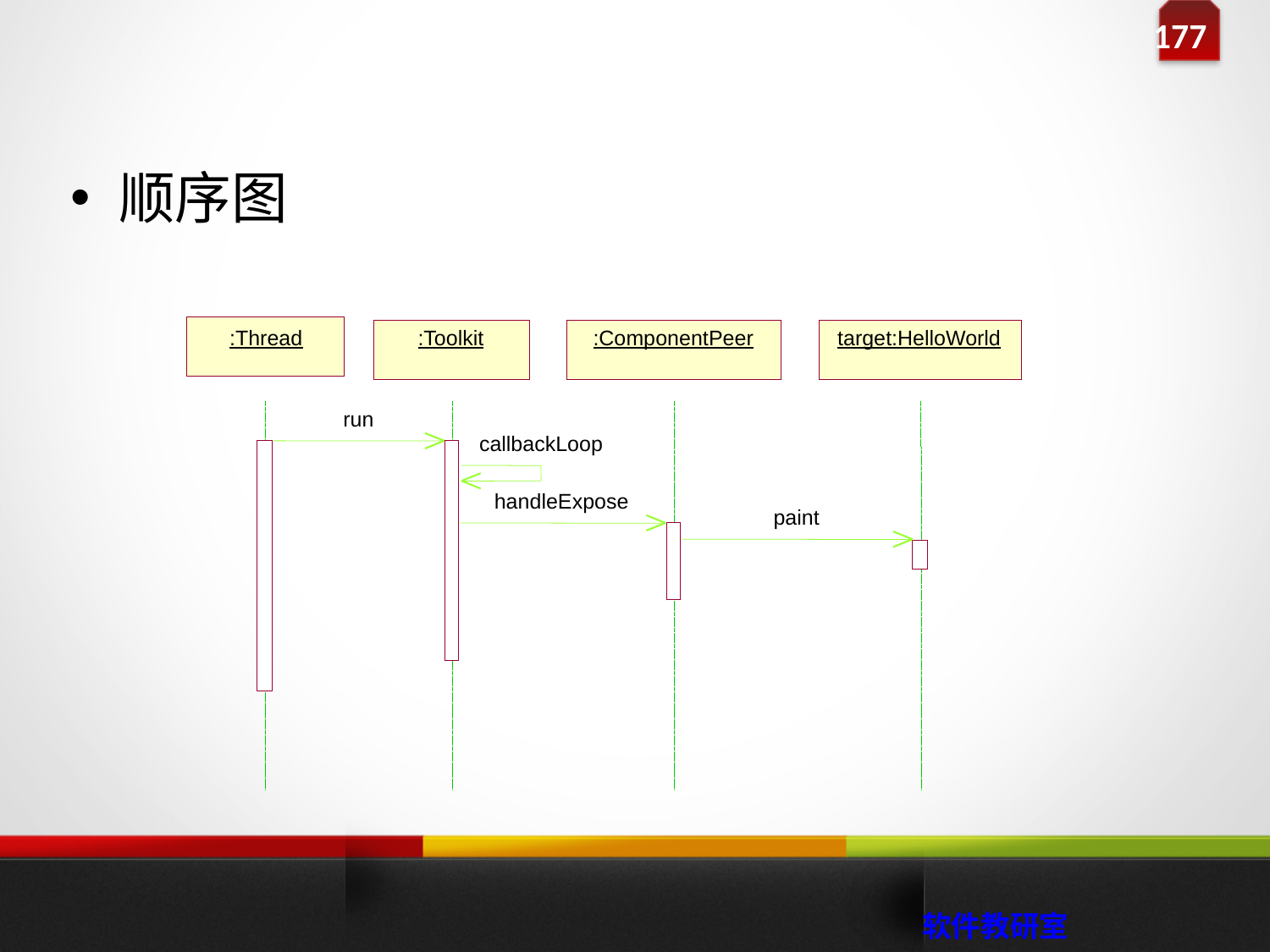

顺序图

:Thread
:Toolkit
:ComponentPeer
target:HelloWorld

run
callbackLoop

handleExpose
paint

                                     软件教研室